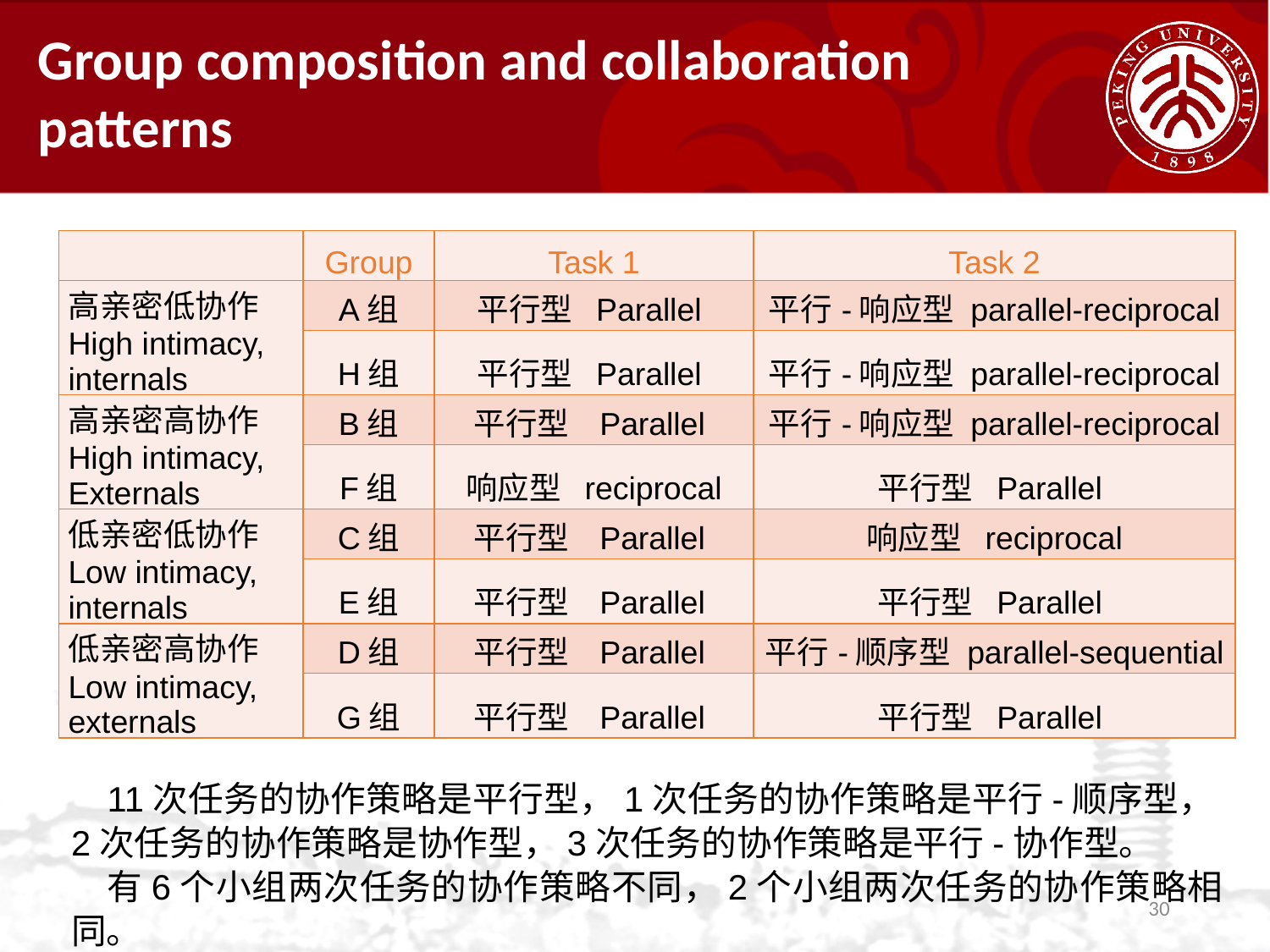

Group composition and collaboration patterns
|  | Group | Task 1 | Task 2 |
| --- | --- | --- | --- |
| 高亲密低协作 High intimacy, internals | A组 | 平行型 Parallel | 平行-响应型 parallel-reciprocal |
|  | H组 | 平行型 Parallel | 平行-响应型 parallel-reciprocal |
| 高亲密高协作 High intimacy, Externals | B组 | 平行型 Parallel | 平行-响应型 parallel-reciprocal |
|  | F组 | 响应型 reciprocal | 平行型 Parallel |
| 低亲密低协作 Low intimacy, internals | C组 | 平行型 Parallel | 响应型 reciprocal |
|  | E组 | 平行型 Parallel | 平行型 Parallel |
| 低亲密高协作 Low intimacy, externals | D组 | 平行型 Parallel | 平行-顺序型 parallel-sequential |
|  | G组 | 平行型 Parallel | 平行型 Parallel |
11次任务的协作策略是平行型，1次任务的协作策略是平行-顺序型，2次任务的协作策略是协作型，3次任务的协作策略是平行-协作型。
有6个小组两次任务的协作策略不同，2个小组两次任务的协作策略相同。
30